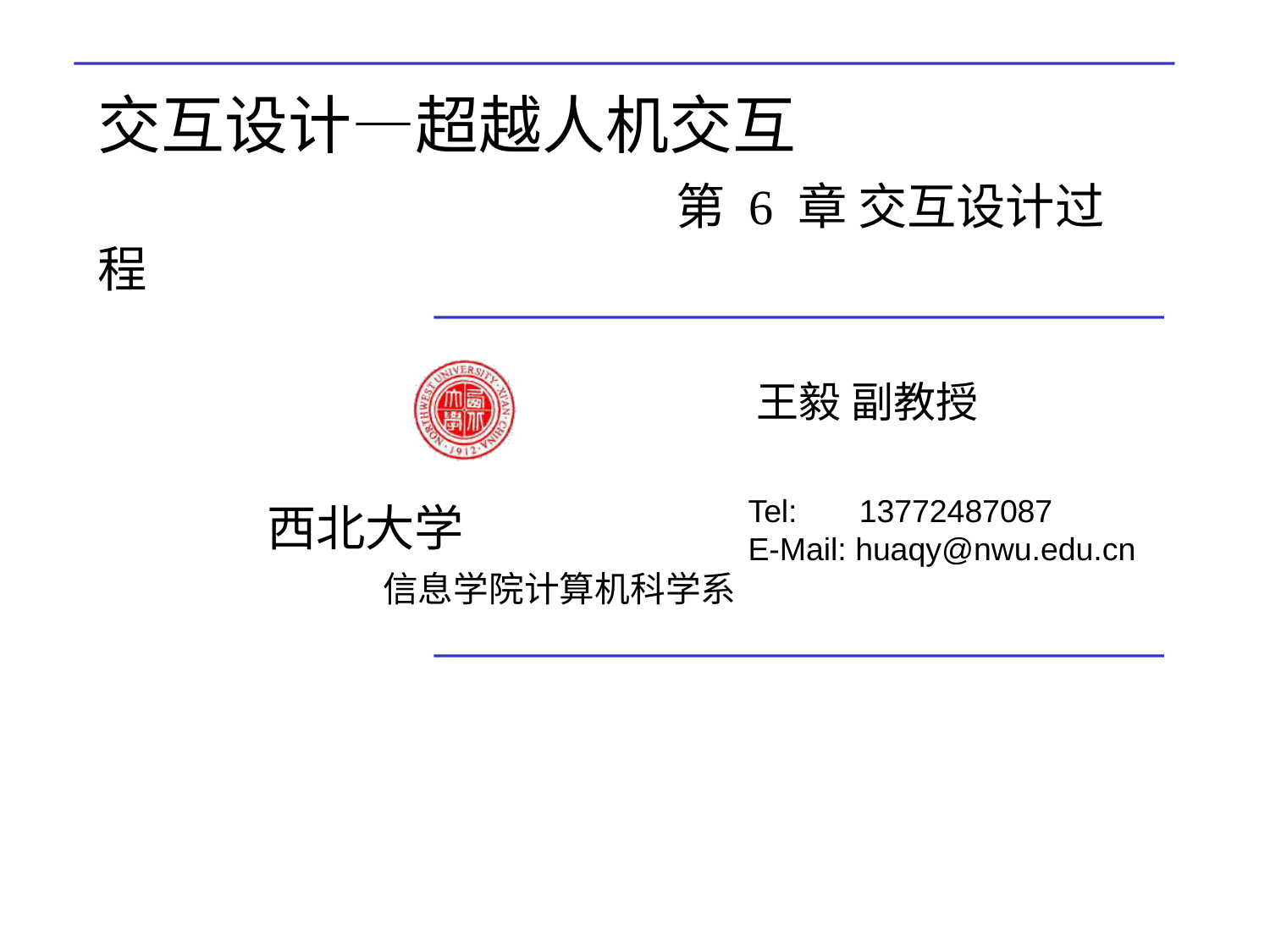

# 交互设计—超越人机交互 第 6 章 交互设计过程
王毅 副教授